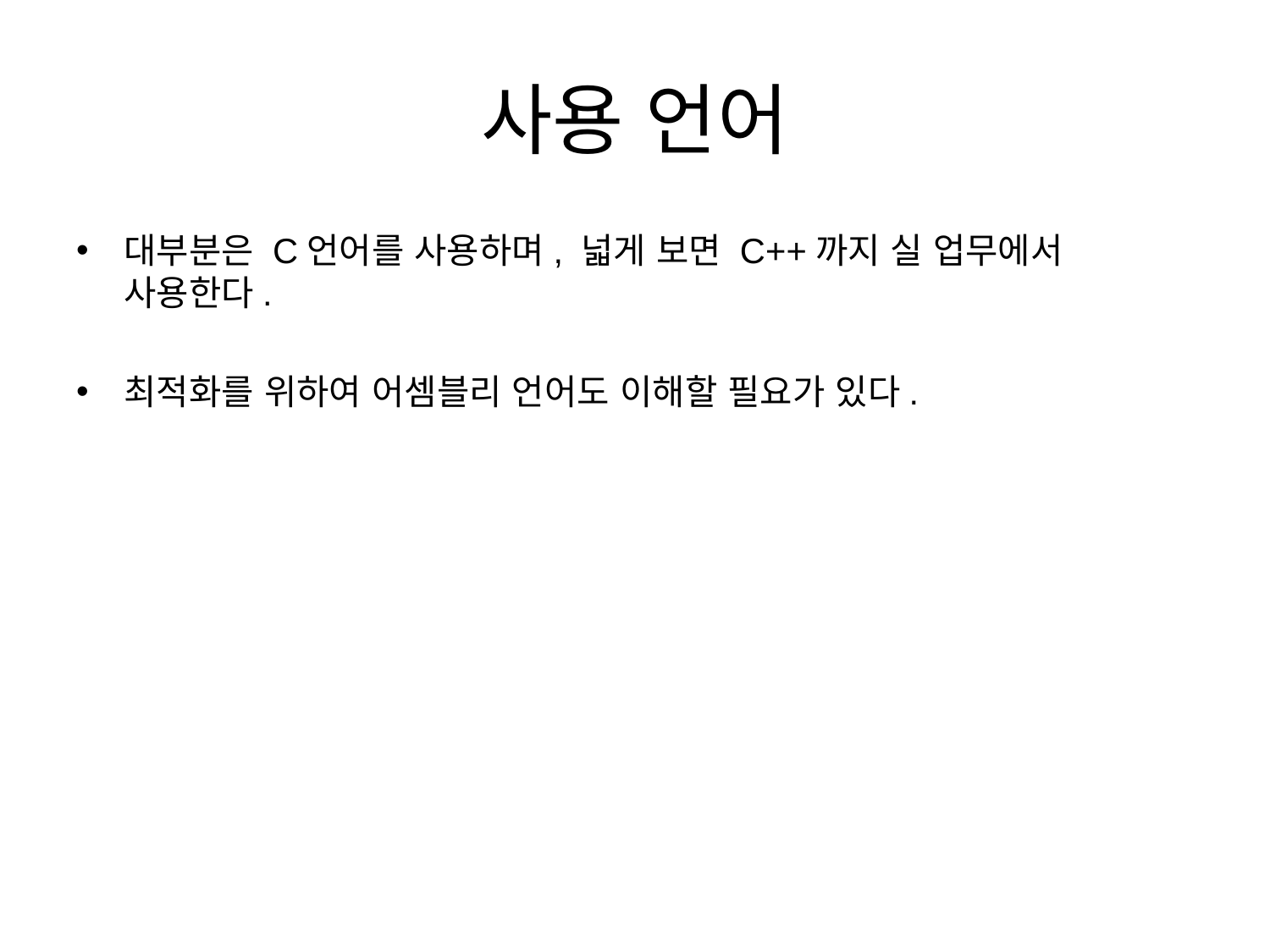

# 사용 언어
대부분은 C언어를 사용하며, 넓게 보면 C++까지 실 업무에서 사용한다.

최적화를 위하여 어셈블리 언어도 이해할 필요가 있다.